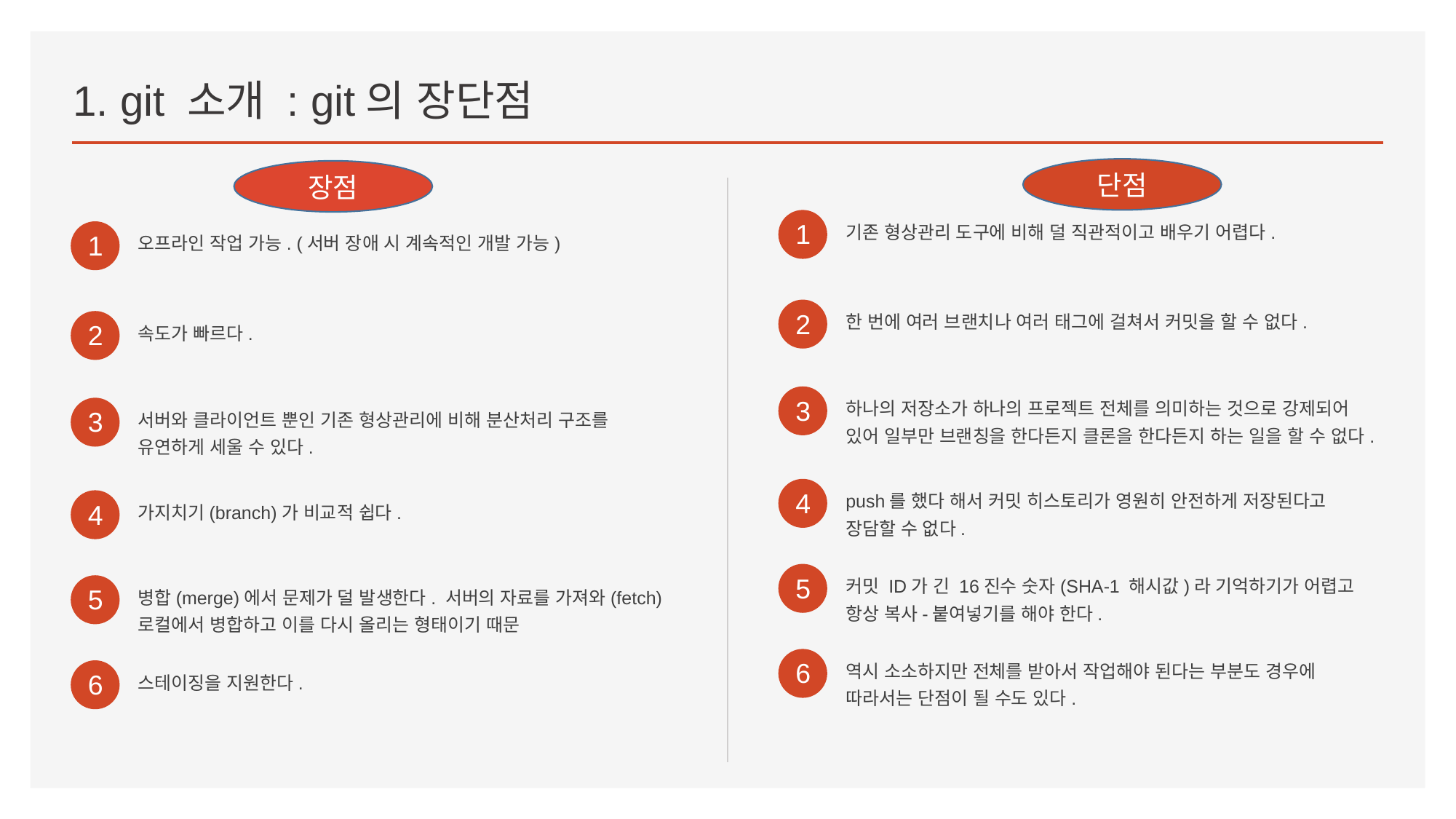

# 1. git 소개 : git의 장단점
단점
장점

1
기존 형상관리 도구에 비해 덜 직관적이고 배우기 어렵다.

1
오프라인 작업 가능. (서버 장애 시 계속적인 개발 가능)

2
한 번에 여러 브랜치나 여러 태그에 걸쳐서 커밋을 할 수 없다.

2
속도가 빠르다.
하나의 저장소가 하나의 프로젝트 전체를 의미하는 것으로 강제되어 있어 일부만 브랜칭을 한다든지 클론을 한다든지 하는 일을 할 수 없다.

3

3
서버와 클라이언트 뿐인 기존 형상관리에 비해 분산처리 구조를 유연하게 세울 수 있다.

4
push를 했다 해서 커밋 히스토리가 영원히 안전하게 저장된다고 장담할 수 없다.

4
가지치기(branch)가 비교적 쉽다.

5
커밋 ID가 긴 16진수 숫자(SHA-1 해시값)라 기억하기가 어렵고 항상 복사-붙여넣기를 해야 한다.

5
병합(merge)에서 문제가 덜 발생한다. 서버의 자료를 가져와(fetch) 로컬에서 병합하고 이를 다시 올리는 형태이기 때문

6
역시 소소하지만 전체를 받아서 작업해야 된다는 부분도 경우에 따라서는 단점이 될 수도 있다.

6
스테이징을 지원한다.